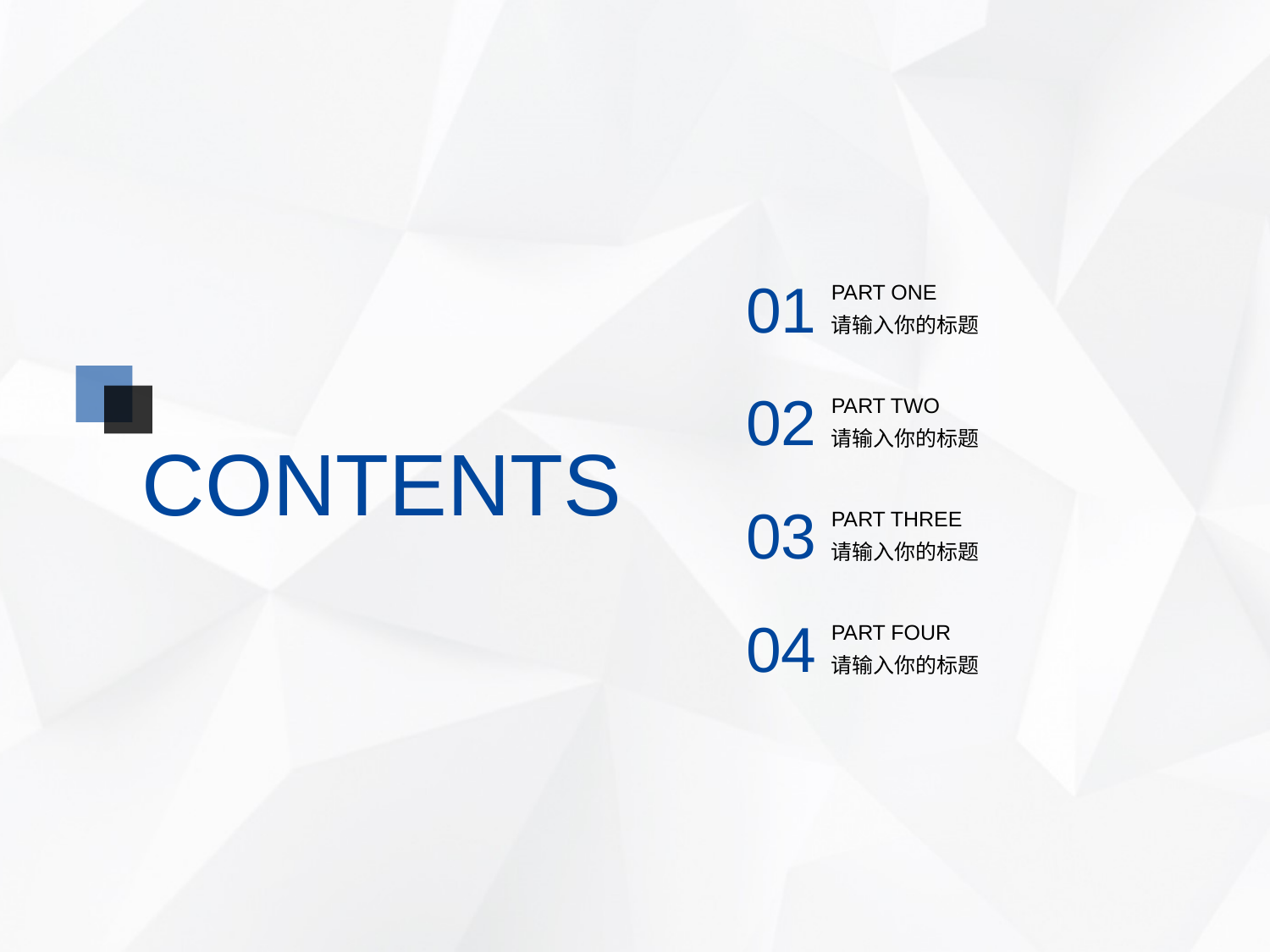

01
PART ONE
请输入你的标题
02
PART TWO
请输入你的标题
03
PART THREE
请输入你的标题
04
PART FOUR
请输入你的标题

CONTENTS